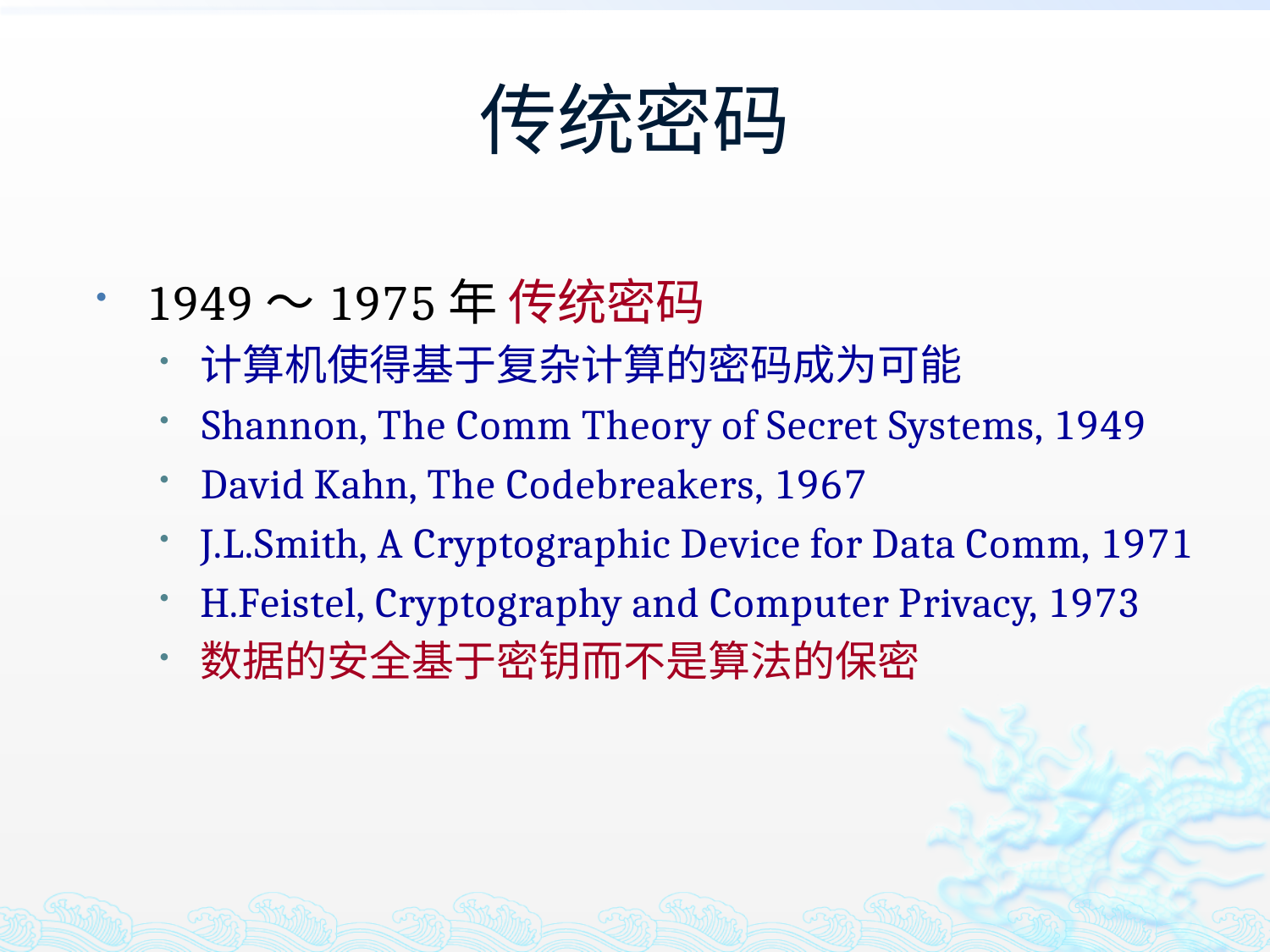

# 传统密码
1949～1975年 传统密码
计算机使得基于复杂计算的密码成为可能
Shannon, The Comm Theory of Secret Systems, 1949
David Kahn, The Codebreakers, 1967
J.L.Smith, A Cryptographic Device for Data Comm, 1971
H.Feistel, Cryptography and Computer Privacy, 1973
数据的安全基于密钥而不是算法的保密